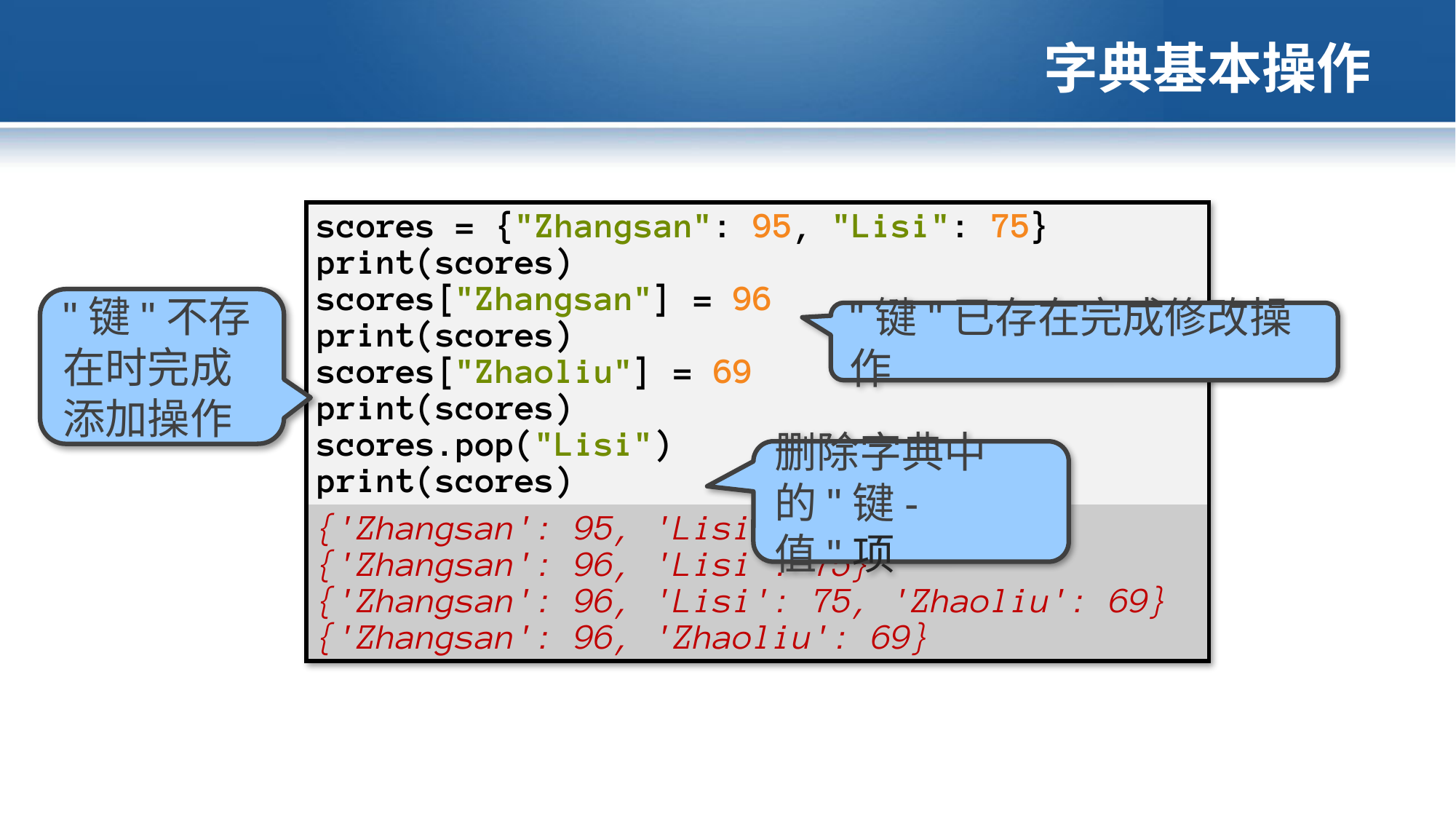

# 字典基本操作
| scores = {"Zhangsan": 95, "Lisi": 75} print(scores) scores["Zhangsan"] = 96 print(scores) scores["Zhaoliu"] = 69 print(scores) scores.pop("Lisi") print(scores) |
| --- |
| {'Zhangsan': 95, 'Lisi': 75} {'Zhangsan': 96, 'Lisi': 75} {'Zhangsan': 96, 'Lisi': 75, 'Zhaoliu': 69} {'Zhangsan': 96, 'Zhaoliu': 69} |
"键"不存在时完成添加操作
"键"已存在完成修改操作
删除字典中的"键-值"项